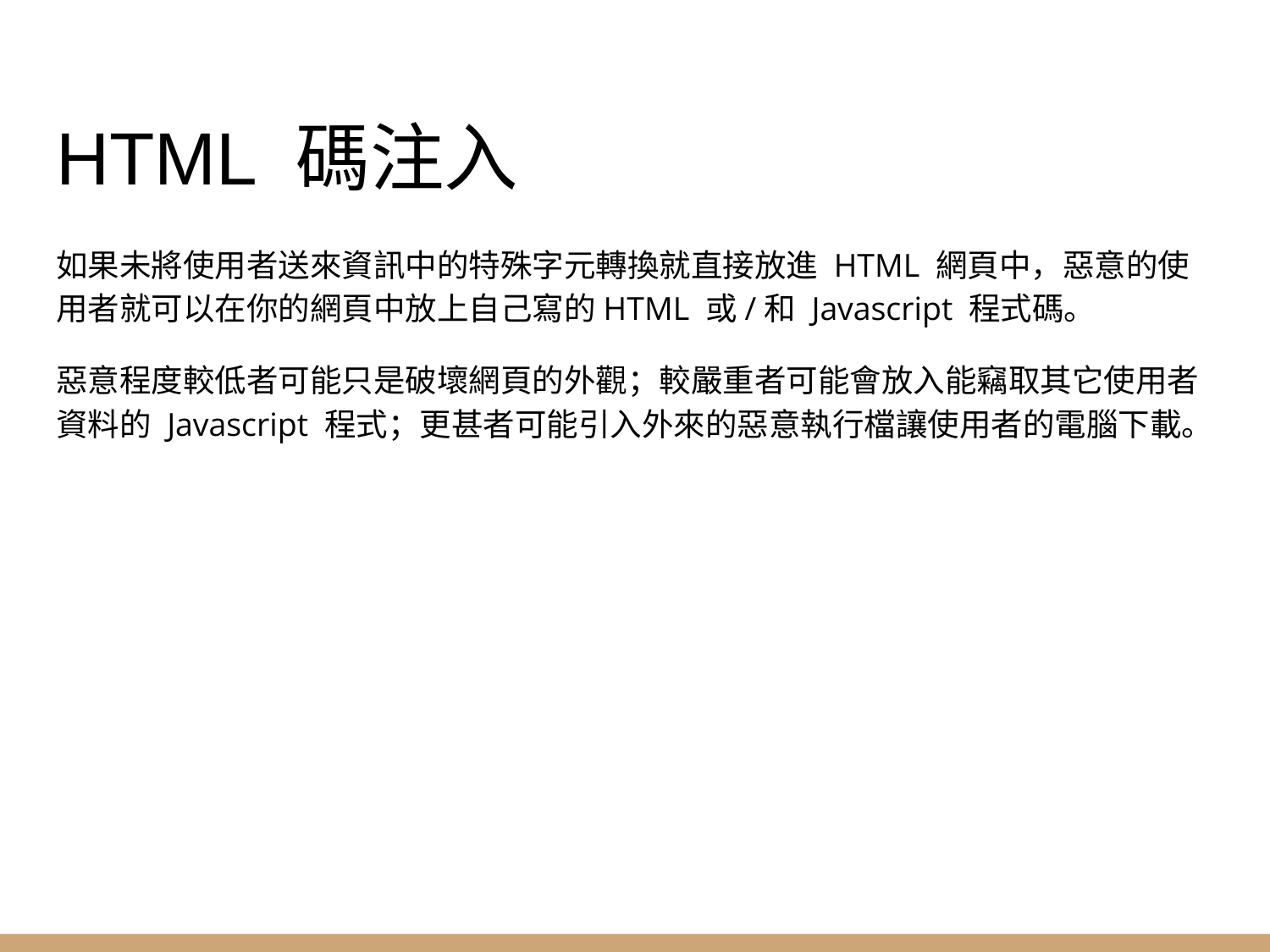

# HTML 碼注入
如果未將使用者送來資訊中的特殊字元轉換就直接放進 HTML 網頁中，惡意的使用者就可以在你的網頁中放上自己寫的HTML 或/和 Javascript 程式碼。
惡意程度較低者可能只是破壞網頁的外觀；較嚴重者可能會放入能竊取其它使用者資料的 Javascript 程式；更甚者可能引入外來的惡意執行檔讓使用者的電腦下載。